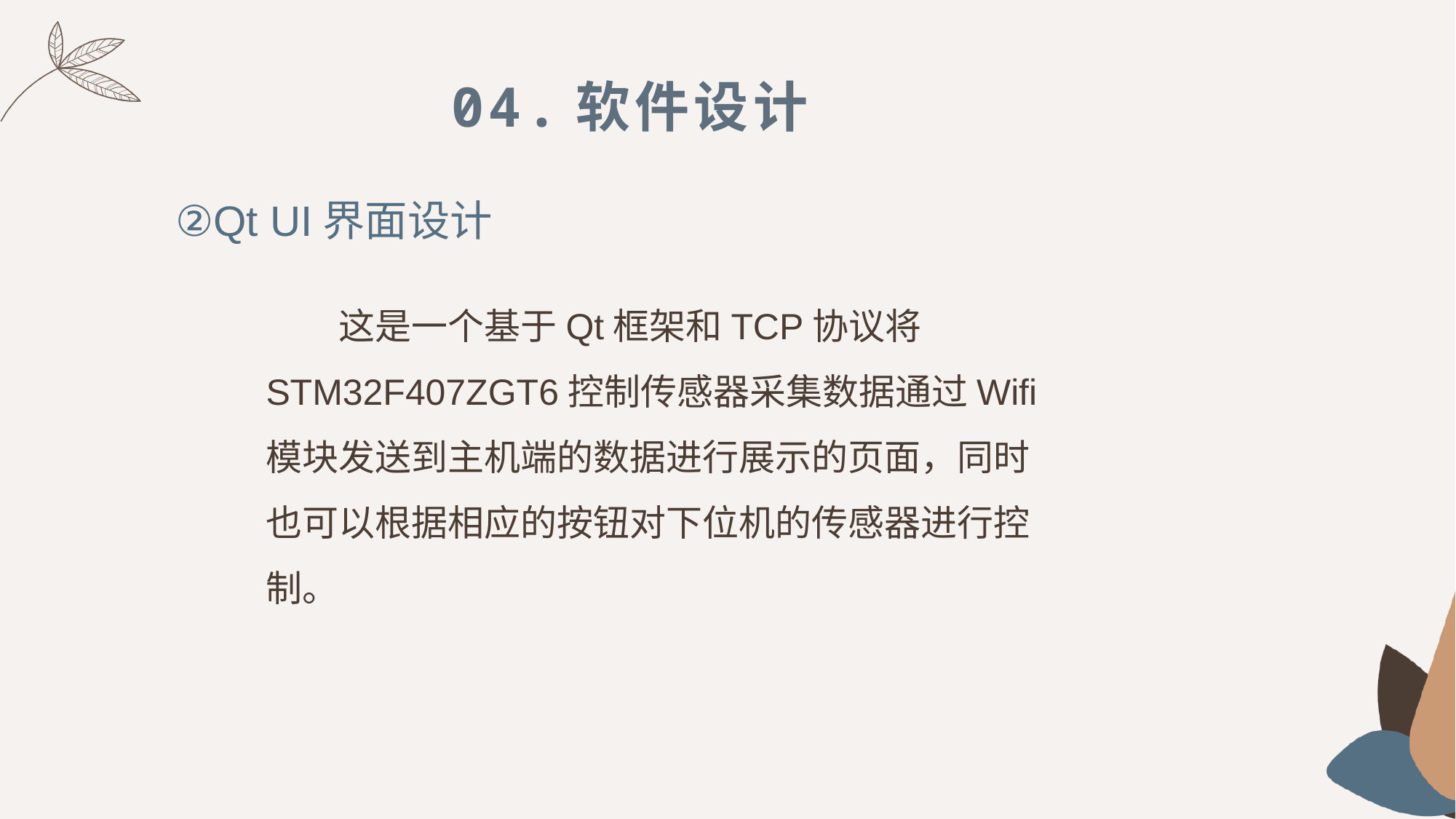

04.软件设计
②Qt UI界面设计

这是一个基于Qt框架和TCP协议将STM32F407ZGT6控制传感器采集数据通过Wifi模块发送到主机端的数据进行展示的页面，同时也可以根据相应的按钮对下位机的传感器进行控制。